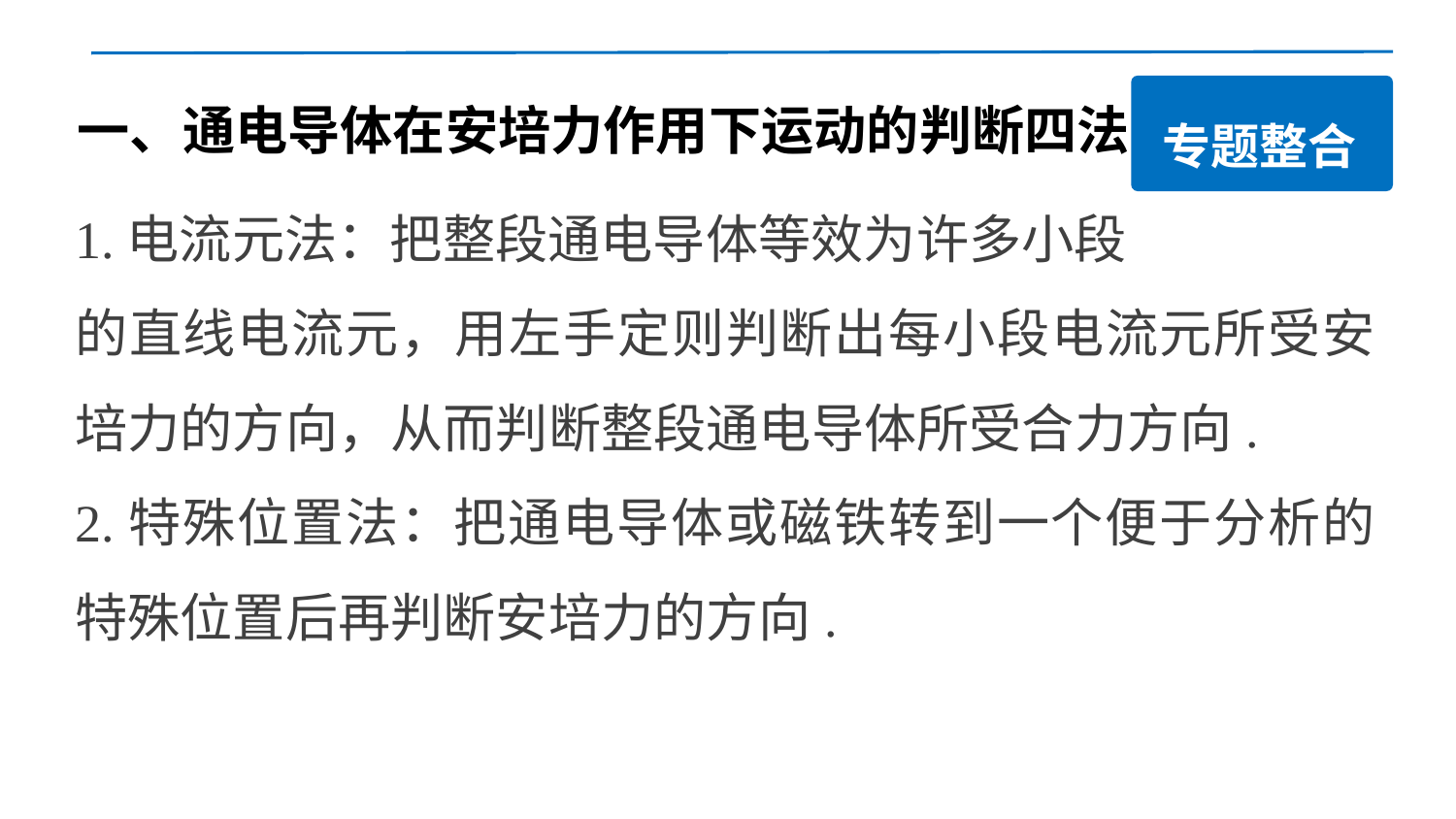

一、通电导体在安培力作用下运动的判断四法

专题整合
1.电流元法：把整段通电导体等效为许多小段
的直线电流元，用左手定则判断出每小段电流元所受安培力的方向，从而判断整段通电导体所受合力方向.
2.特殊位置法：把通电导体或磁铁转到一个便于分析的特殊位置后再判断安培力的方向.